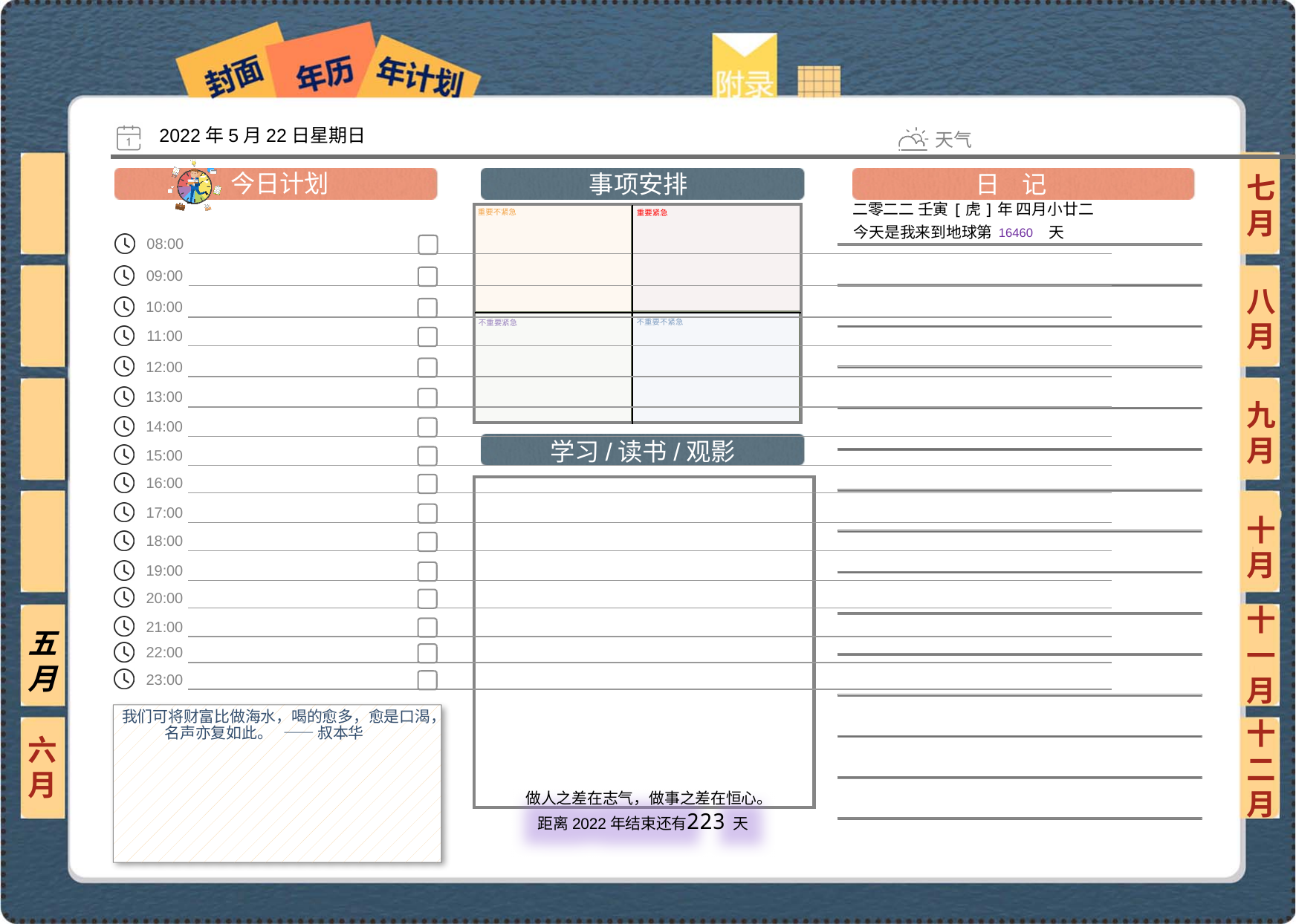

2022年5月22日星期日
七月
二零二二 壬寅[虎]年 四月小廿二
16460
八月
九月
十月
十一月
五月
我们可将财富比做海水，喝的愈多，愈是口渴，名声亦复如此。   —— 叔本华

六月
十二月
223
 做人之差在志气，做事之差在恒心。